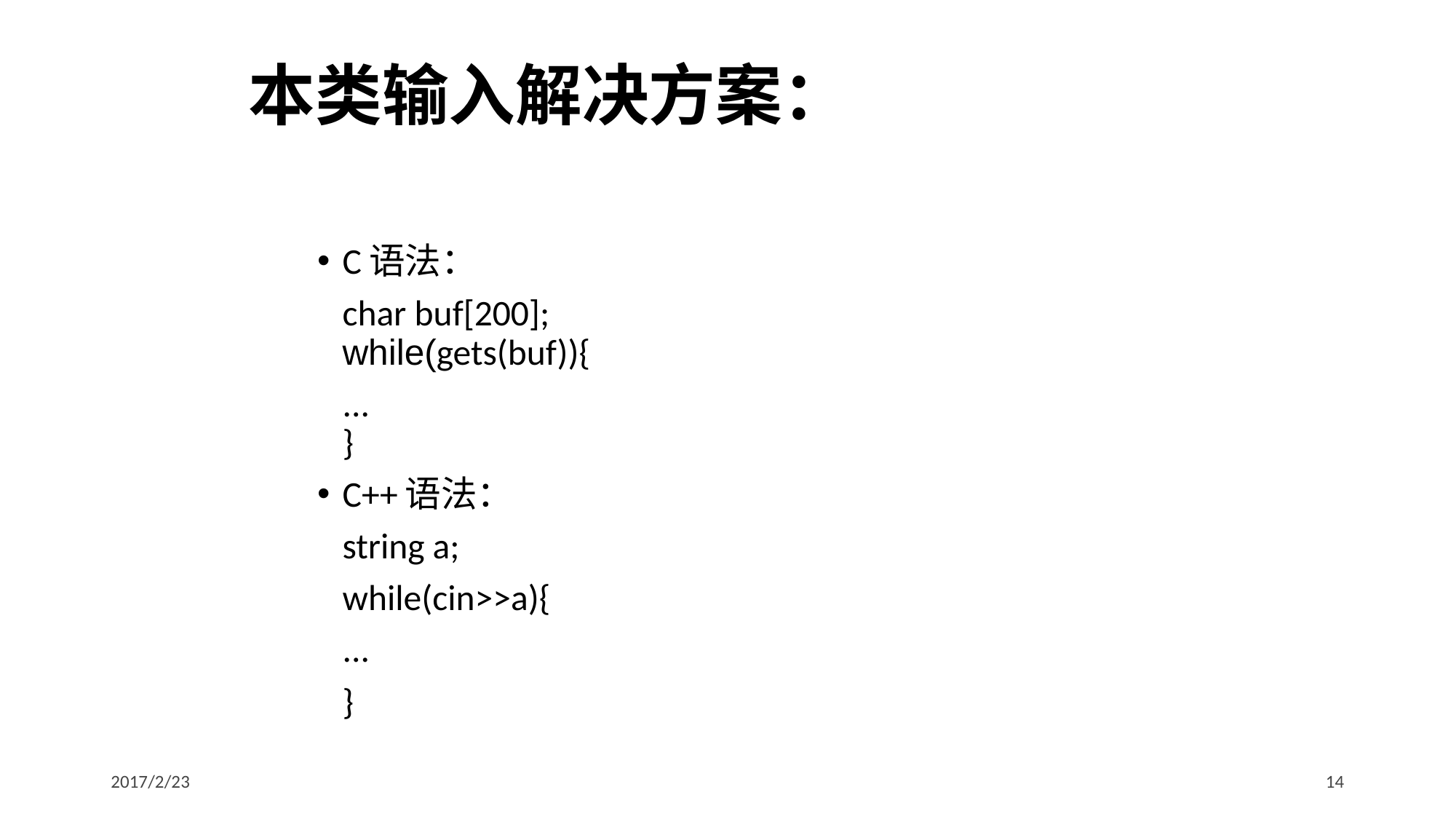

# 本类输入解决方案：
C语法：
	char buf[200];
while(gets(buf)){
		...
}
C++语法：
	string a;
	while(cin>>a){
		...
	}
2017/2/23
14